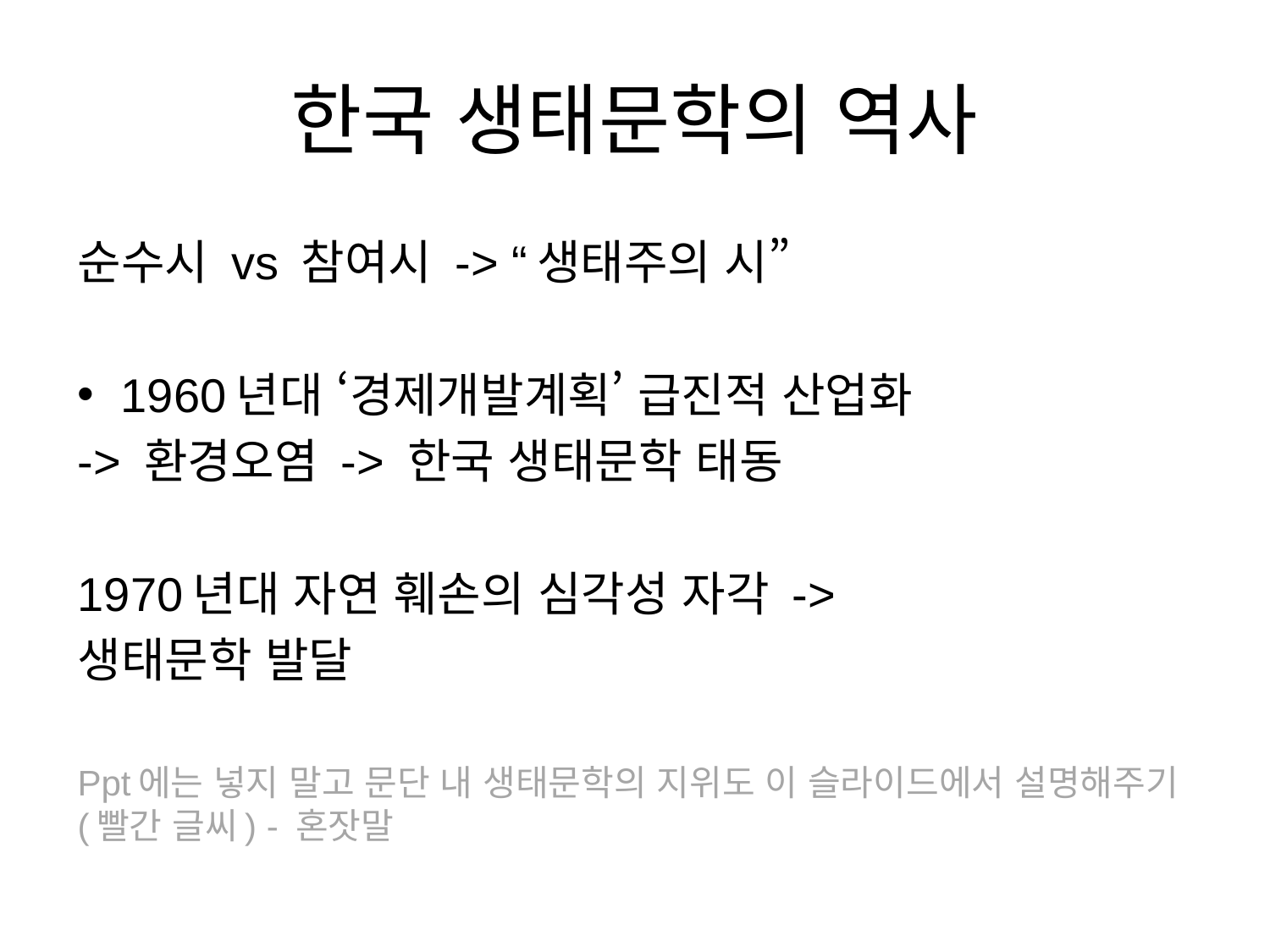

# 한국 생태문학의 역사
순수시 vs 참여시 -> “생태주의 시”

1960년대 ‘경제개발계획’ 급진적 산업화
-> 환경오염 -> 한국 생태문학 태동

1970년대 자연 훼손의 심각성 자각 ->
생태문학 발달

Ppt에는 넣지 말고 문단 내 생태문학의 지위도 이 슬라이드에서 설명해주기 (빨간 글씨) - 혼잣말